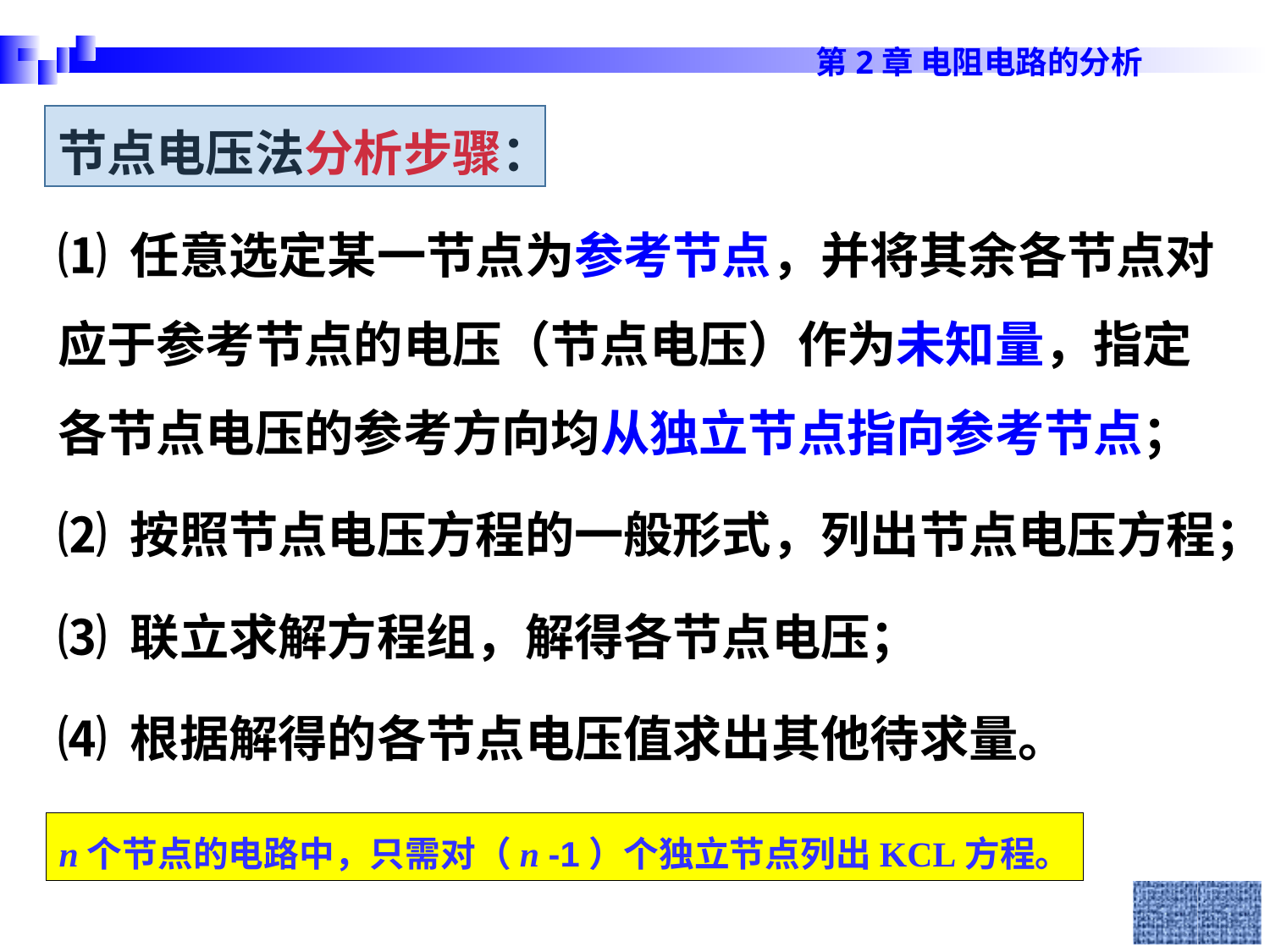

节点电压法分析步骤：
⑴ 任意选定某一节点为参考节点，并将其余各节点对应于参考节点的电压（节点电压）作为未知量，指定各节点电压的参考方向均从独立节点指向参考节点；
⑵ 按照节点电压方程的一般形式，列出节点电压方程；
⑶ 联立求解方程组，解得各节点电压；
⑷ 根据解得的各节点电压值求出其他待求量。

n个节点的电路中，只需对（n -1）个独立节点列出KCL方程。